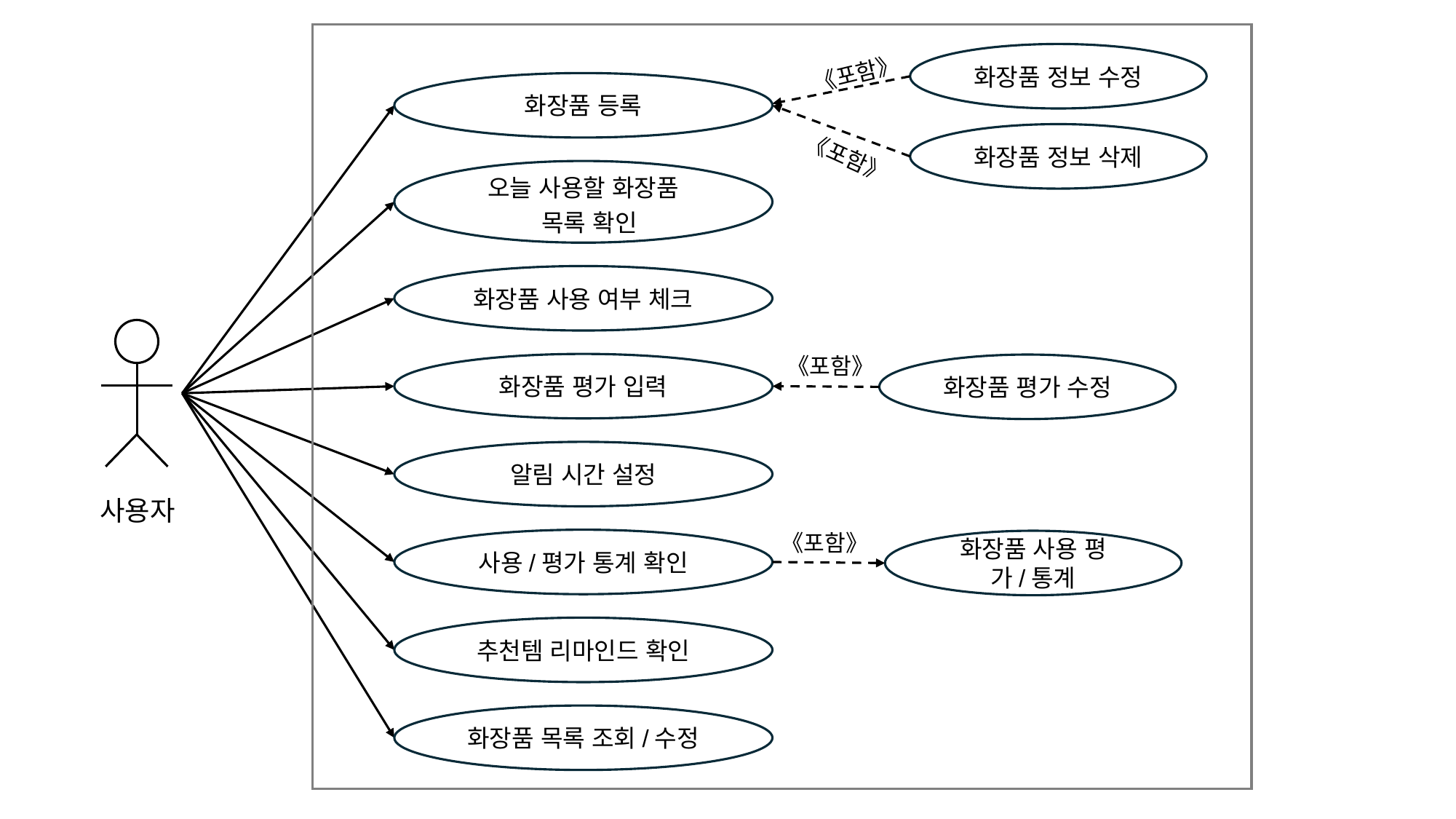

화장품 정보 수정
《포함》
화장품 정보 삭제
《포함》
화장품 등록
오늘 사용할 화장품
 목록 확인
화장품 사용 여부 체크

1
《포함》
화장품 평가 입력
화장품 평가 수정
알림 시간 설정
사용자
《포함》
사용/평가 통계 확인
화장품 사용 평가/통계
추천템 리마인드 확인
화장품 목록 조회/수정